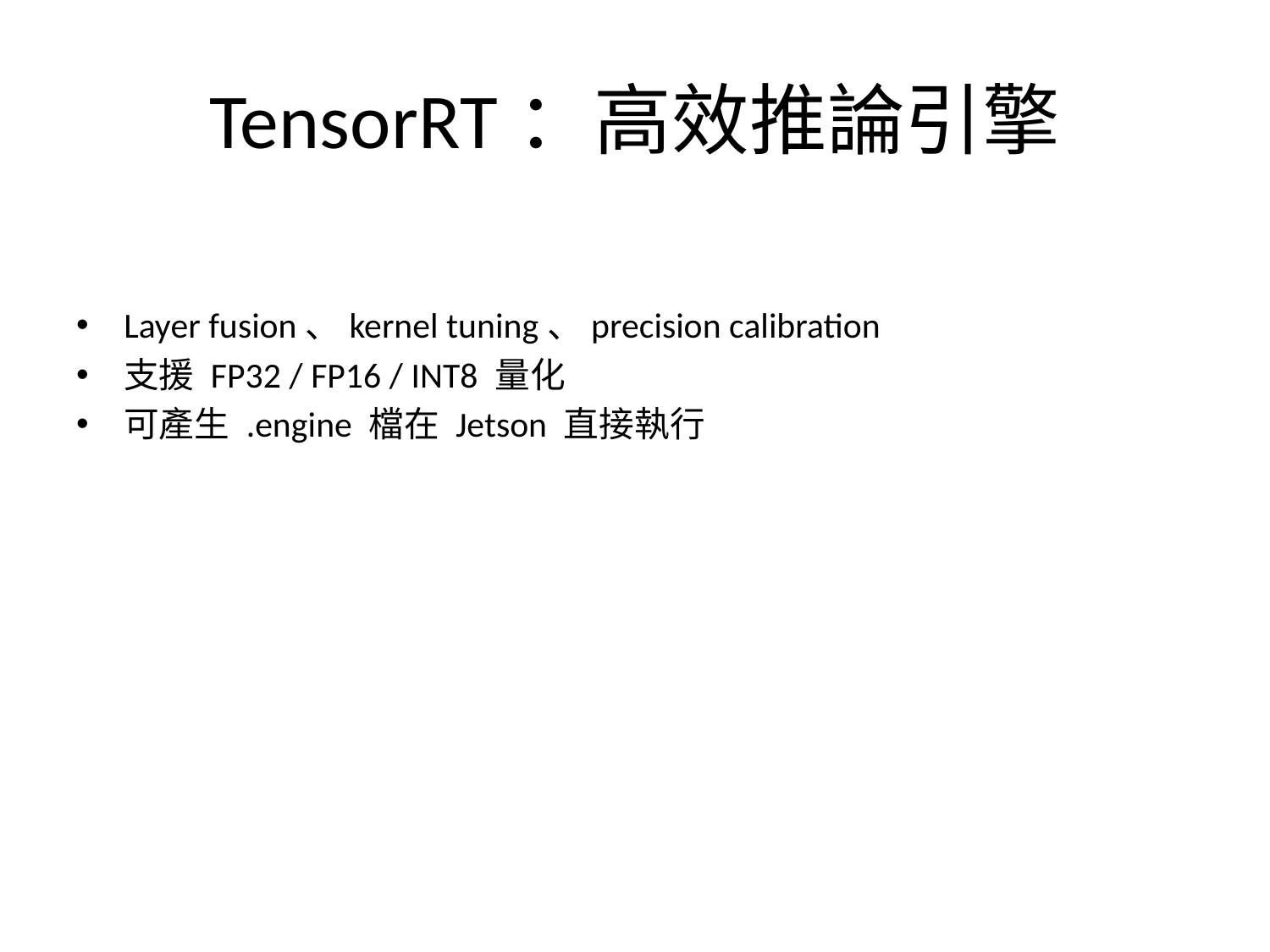

# TensorRT：高效推論引擎

Layer fusion、kernel tuning、precision calibration
支援 FP32 / FP16 / INT8 量化
可產生 .engine 檔在 Jetson 直接執行